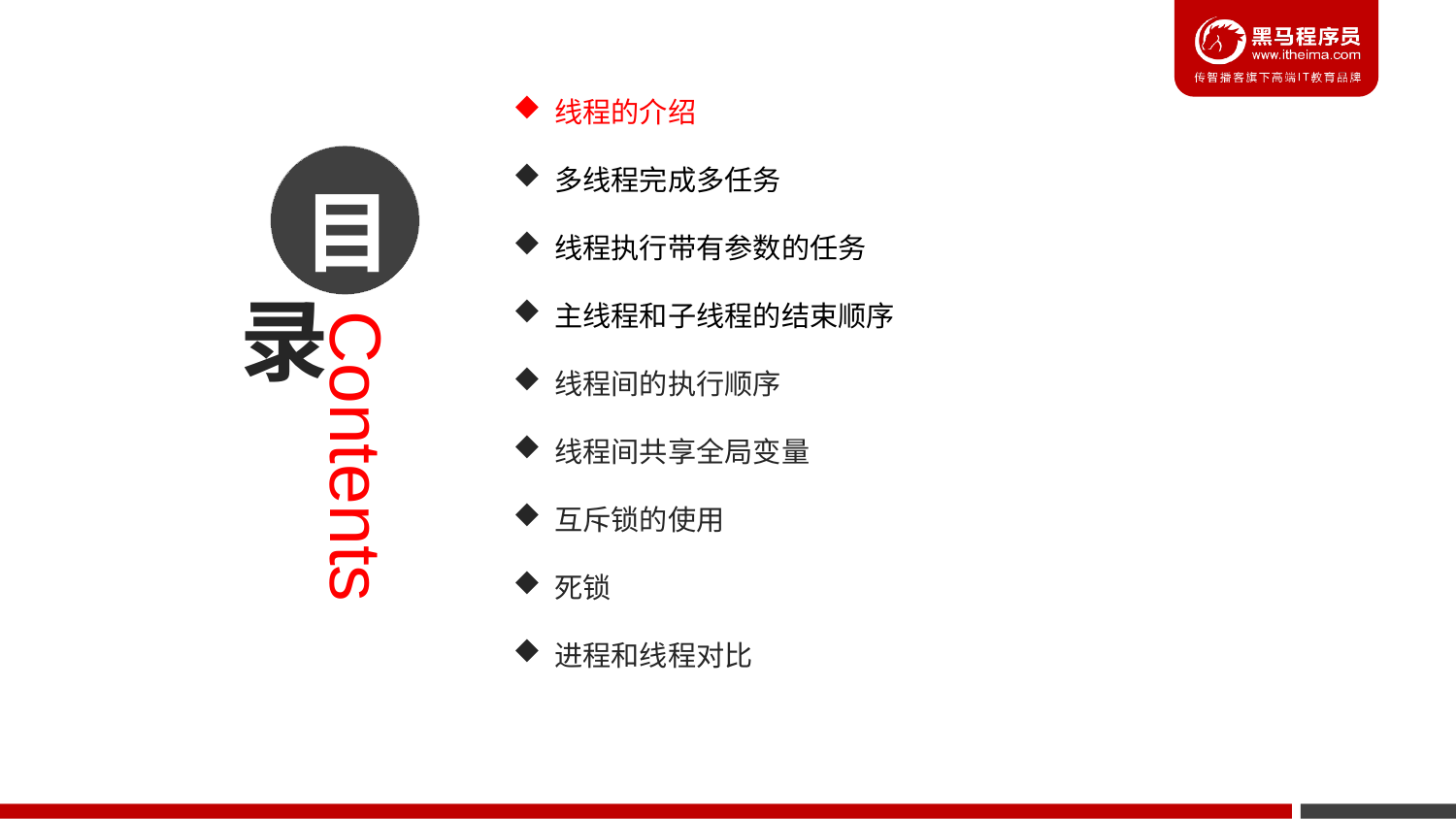

线程的介绍
 多线程完成多任务
 线程执行带有参数的任务
 主线程和子线程的结束顺序
 线程间的执行顺序
 线程间共享全局变量
 互斥锁的使用
 死锁
 进程和线程对比
目
录
Contents